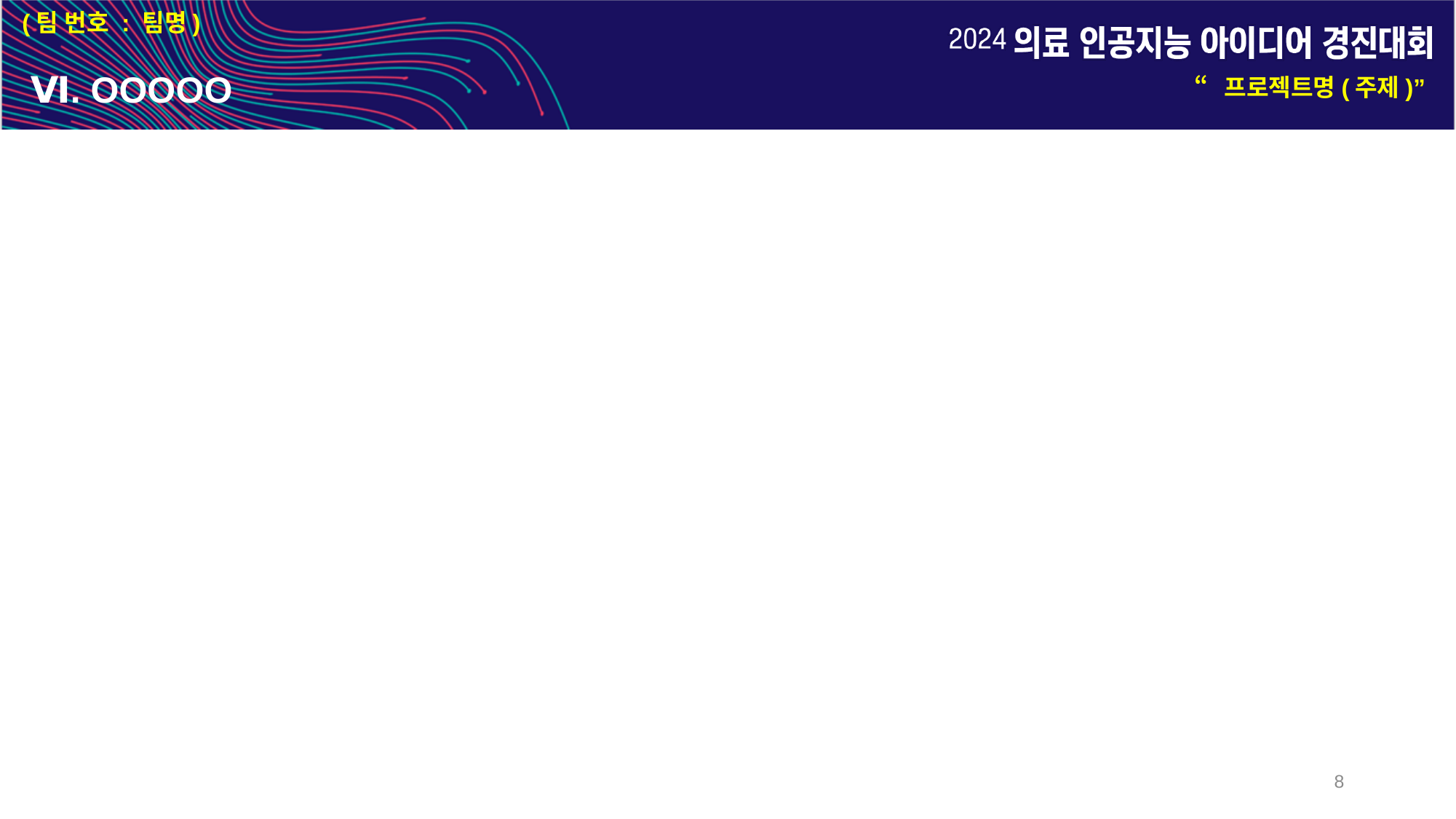

(팀 번호 : 팀명)
Ⅵ. OOOOO
“프로젝트명(주제)”
8